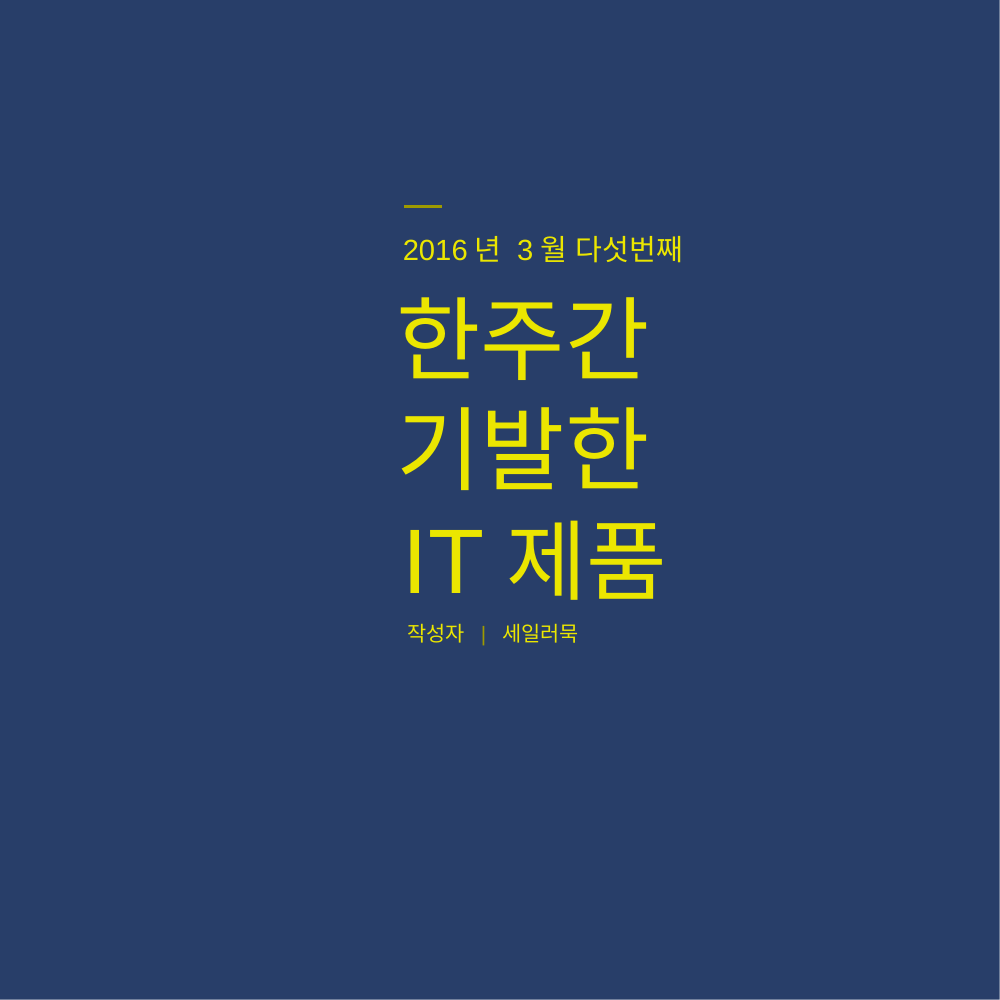

2016년 3월 다섯번째
한주간
기발한
 IT제품
작성자  |  세일러묵